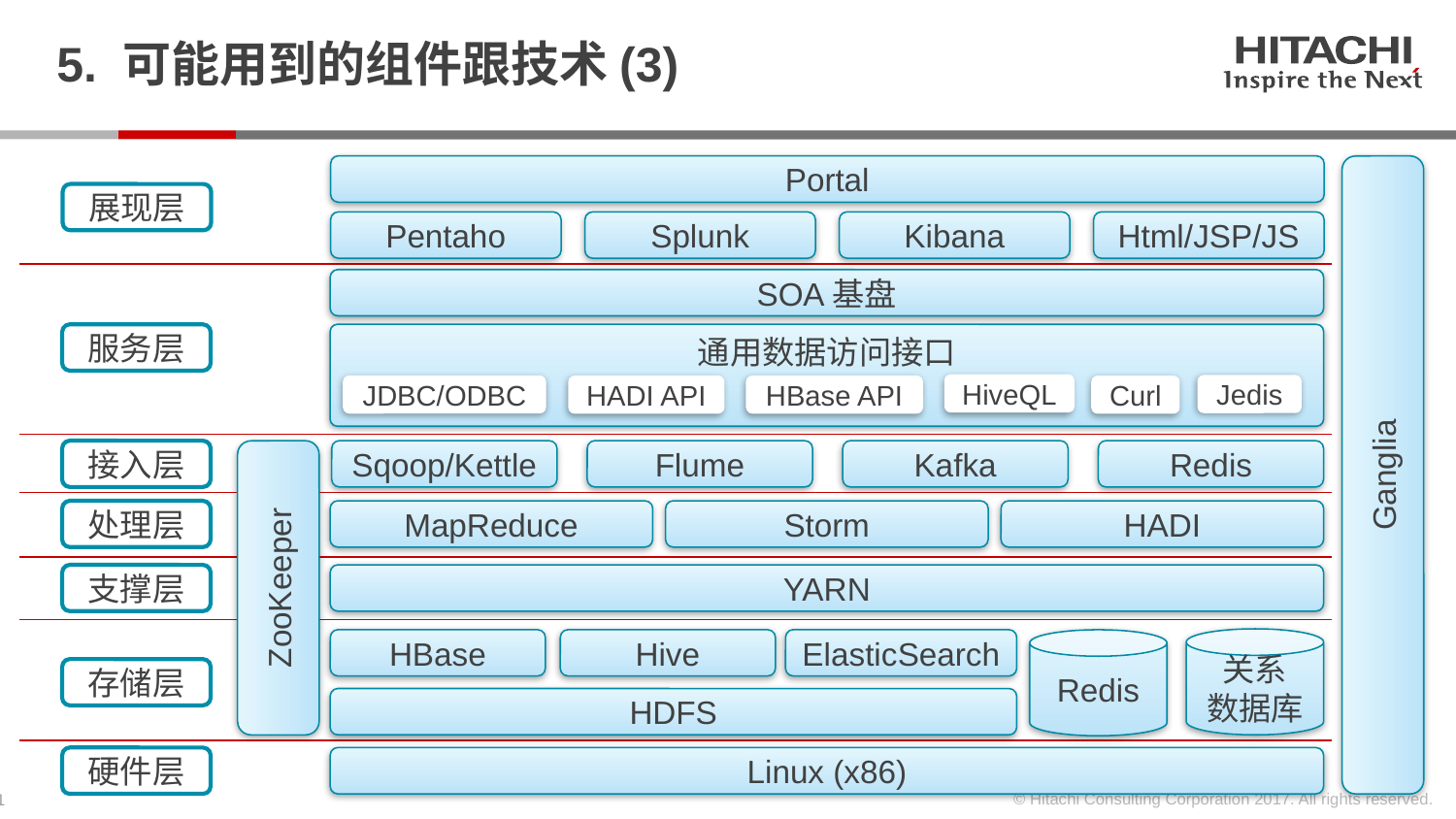

# 5. 可能用到的组件跟技术(3)
Portal
展现层
Pentaho
Splunk
Kibana
Html/JSP/JS
SOA基盘
服务层
通用数据访问接口
HiveQL
Jedis
JDBC/ODBC
HBase API
HADI API
Curl
Ganglia
接入层
Sqoop/Kettle
Flume
Kafka
Redis
处理层
MapReduce
Storm
HADI
ZooKeeper
支撑层
YARN
关系
数据库
Redis
HBase
Hive
ElasticSearch
存储层
HDFS
硬件层
Linux (x86)